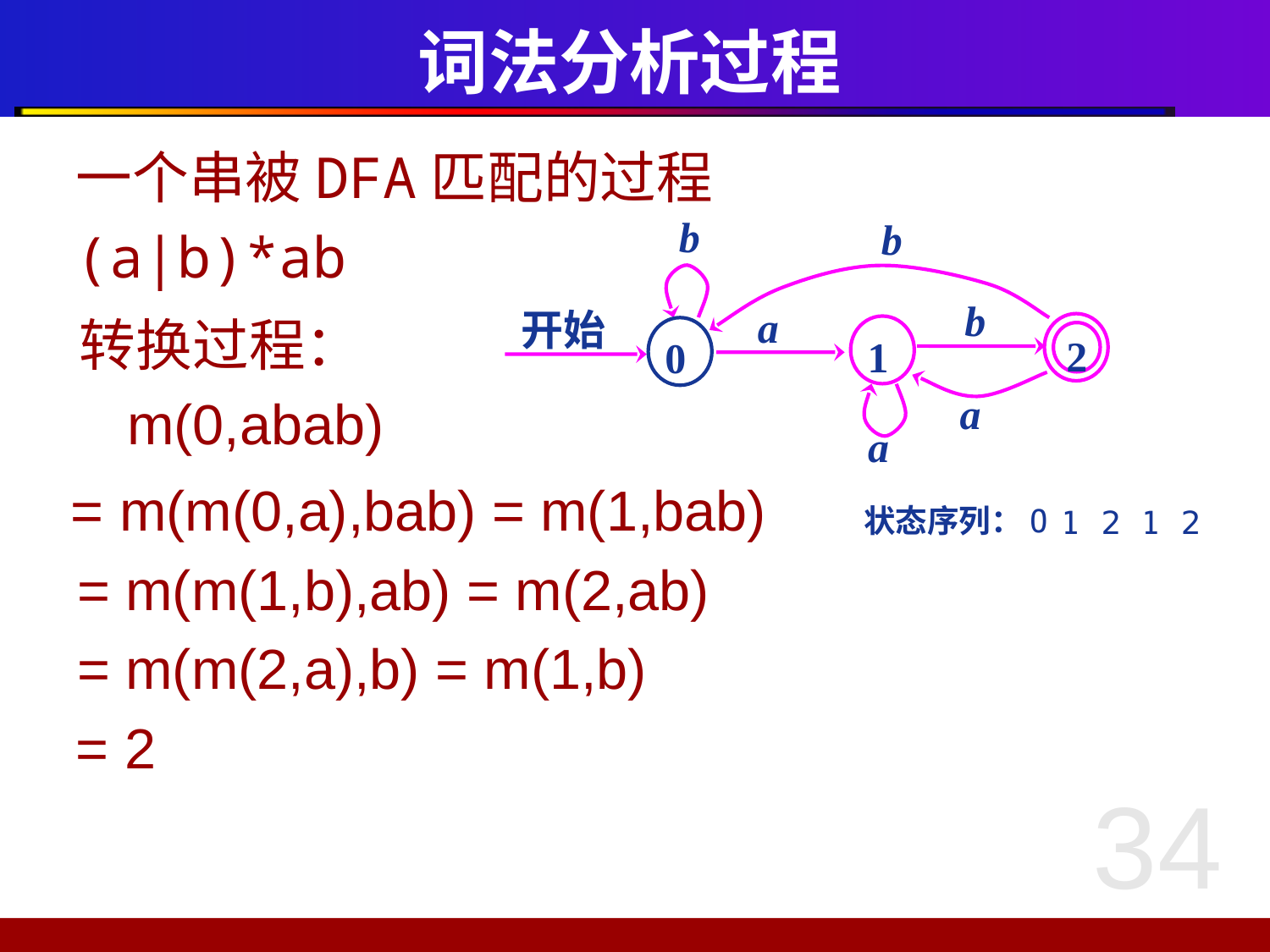

# 词法分析过程
一个串被DFA匹配的过程
(a|b)*ab
b
b

b
a
开始
转换过程：
	m(0,abab)

2
1
0

a

a
= m(m(0,a),bab) = m(1,bab)
状态序列：0
 1
 2
 1
 2
= m(m(1,b),ab) = m(2,ab)
= m(m(2,a),b) = m(1,b)
= 2
34